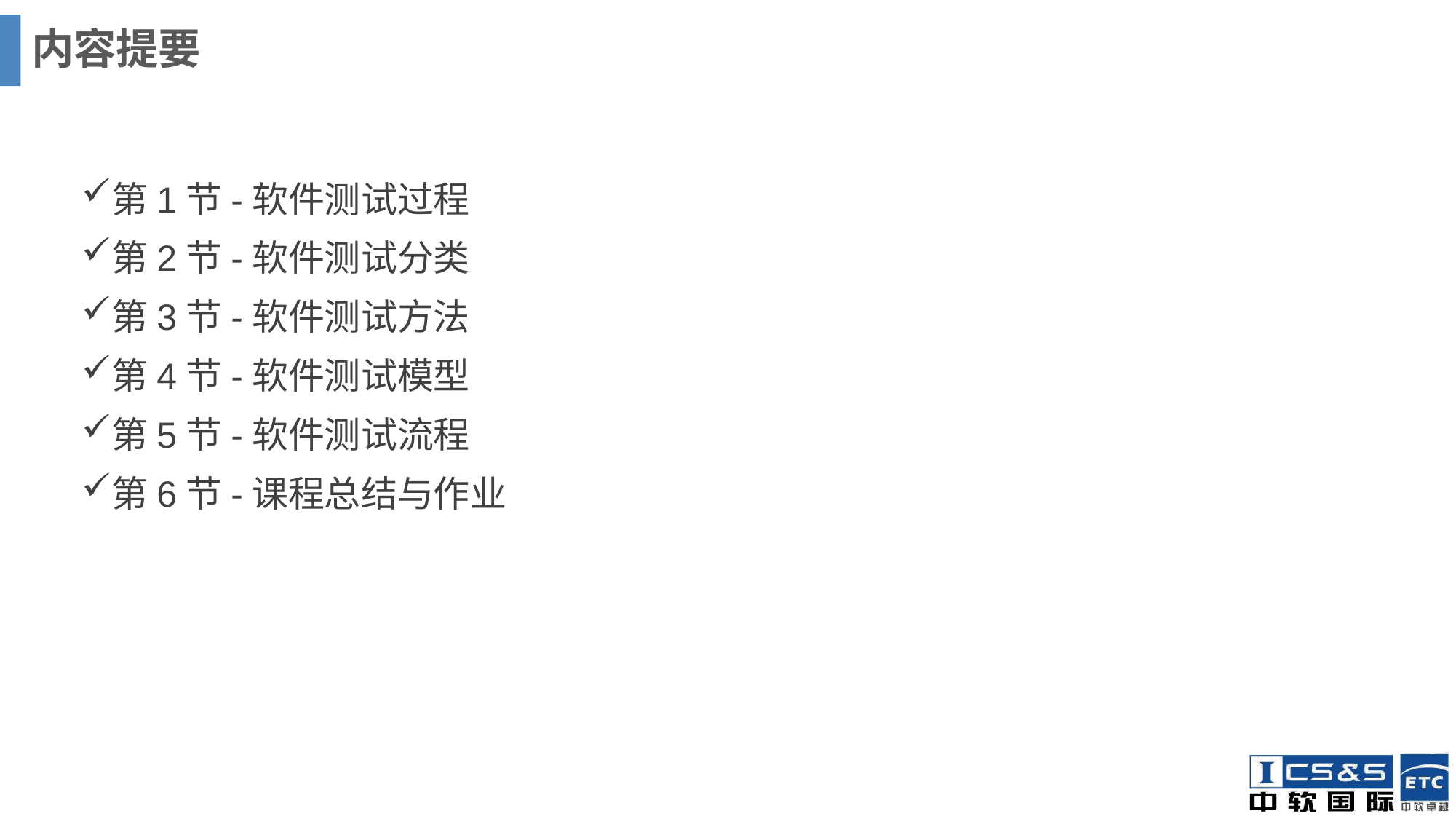

# 内容提要
第1节-软件测试过程
第2节-软件测试分类
第3节-软件测试方法
第4节-软件测试模型
第5节-软件测试流程
第6节-课程总结与作业